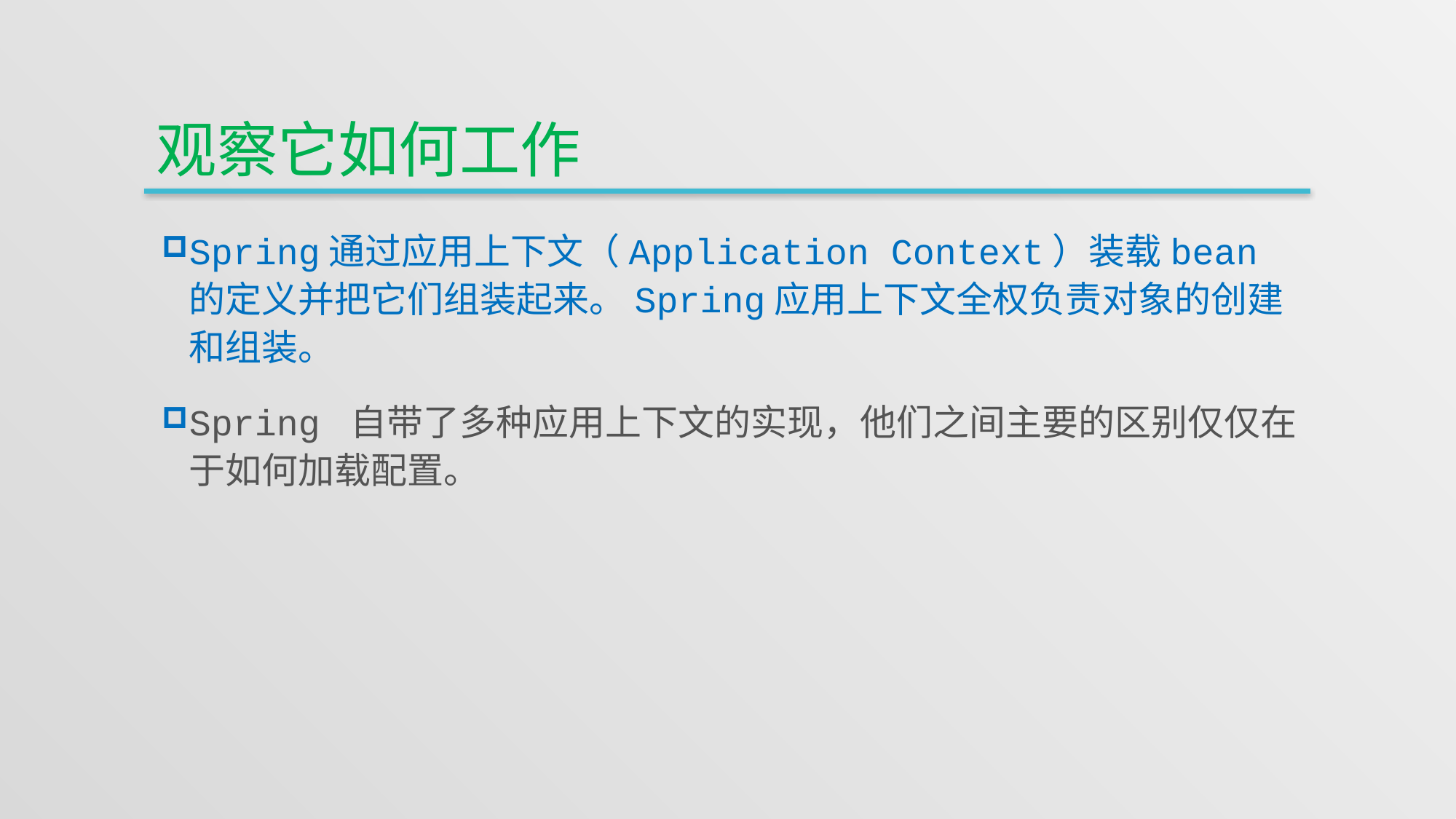

# 观察它如何工作
Spring通过应用上下文（Application Context）装载bean的定义并把它们组装起来。Spring应用上下文全权负责对象的创建和组装。
Spring 自带了多种应用上下文的实现，他们之间主要的区别仅仅在于如何加载配置。